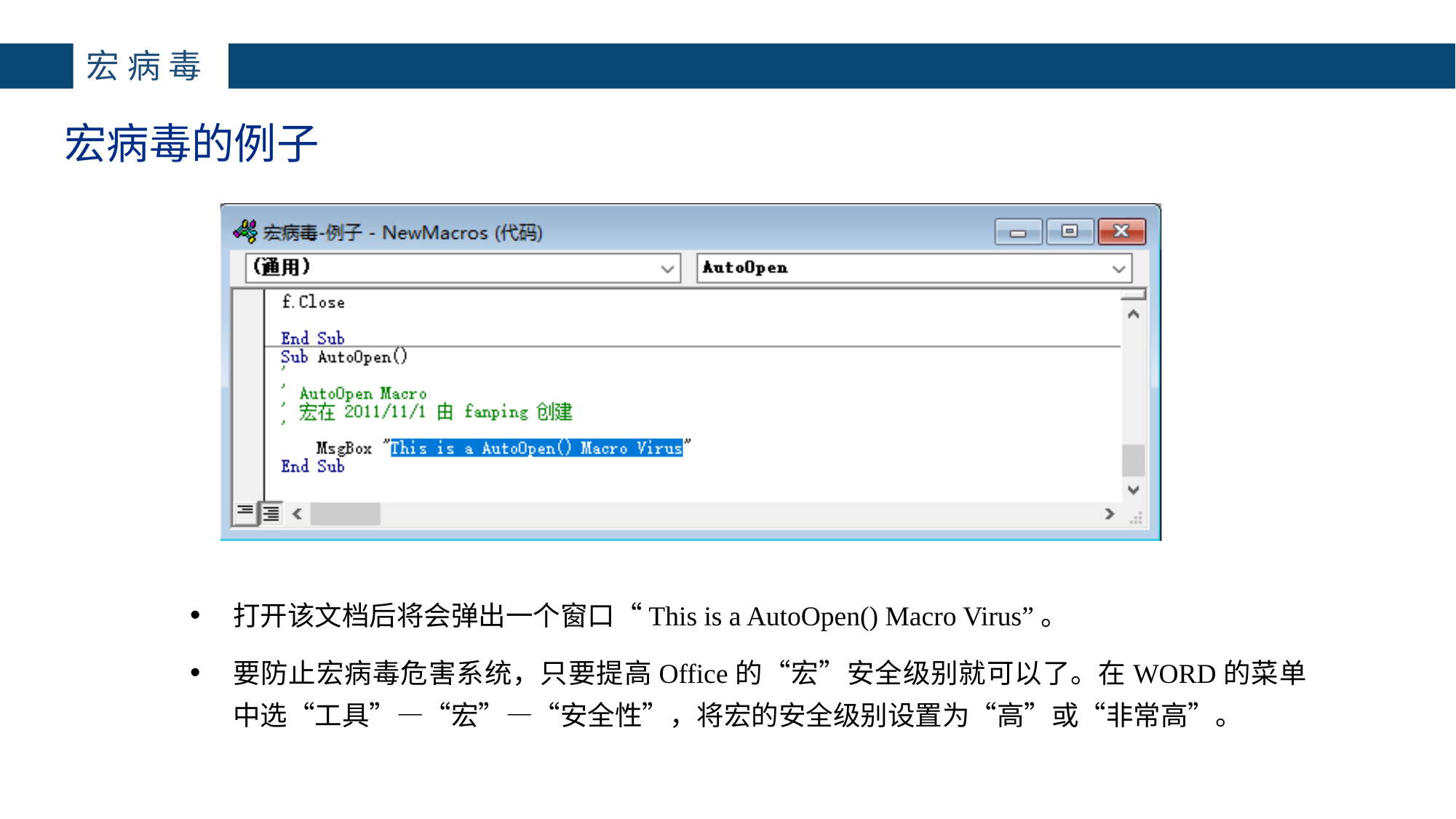

# 宏病毒
宏病毒的例子

打开该文档后将会弹出一个窗口“This is a AutoOpen() Macro Virus”。
要防止宏病毒危害系统，只要提高Office的“宏”安全级别就可以了。在WORD的菜单中选“工具”—“宏”—“安全性”，将宏的安全级别设置为“高”或“非常高”。